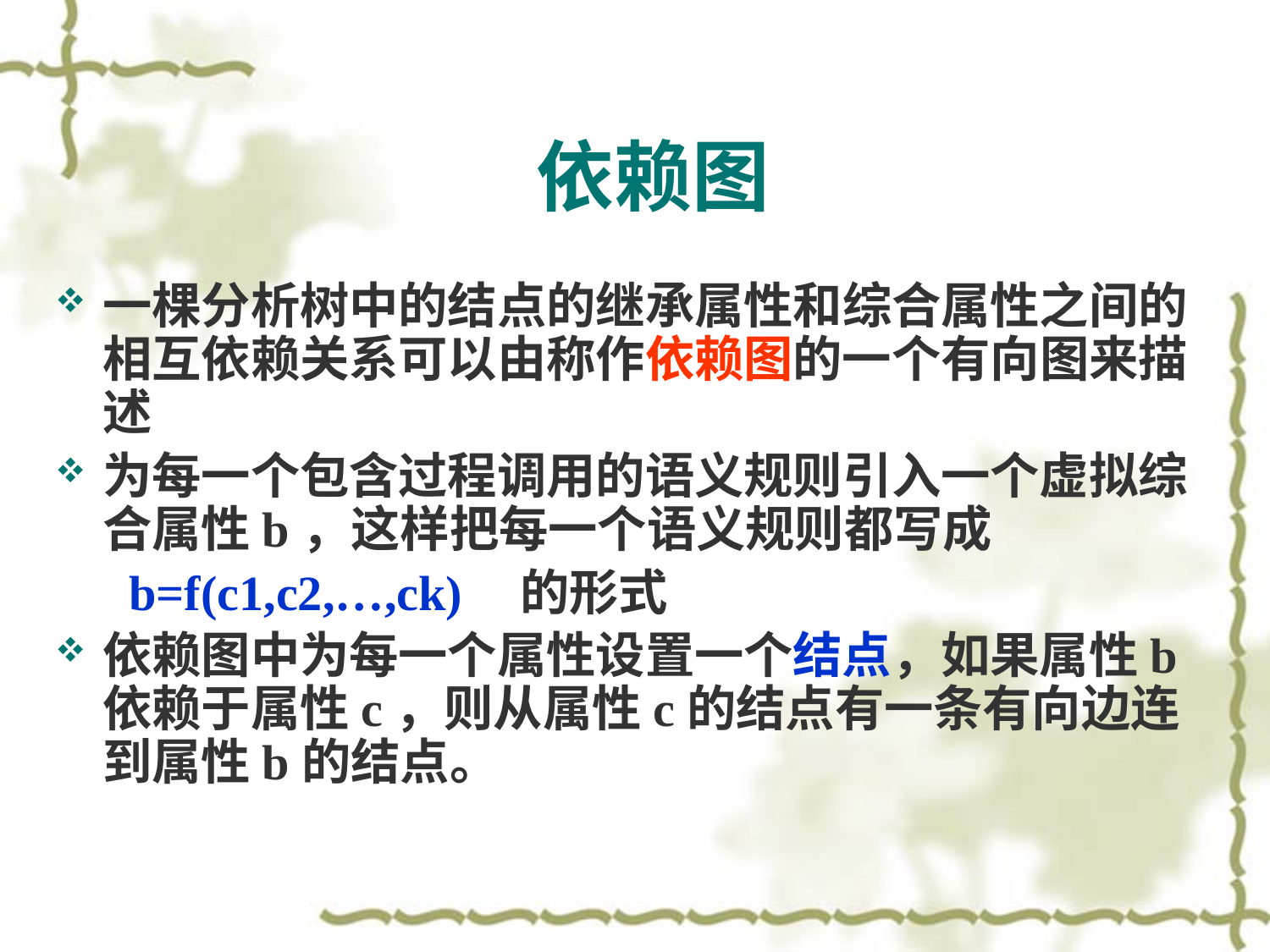

# 依赖图
一棵分析树中的结点的继承属性和综合属性之间的相互依赖关系可以由称作依赖图的一个有向图来描述
为每一个包含过程调用的语义规则引入一个虚拟综合属性b，这样把每一个语义规则都写成
      b=f(c1,c2,…,ck)	  的形式
依赖图中为每一个属性设置一个结点，如果属性b依赖于属性c，则从属性c的结点有一条有向边连到属性b的结点。